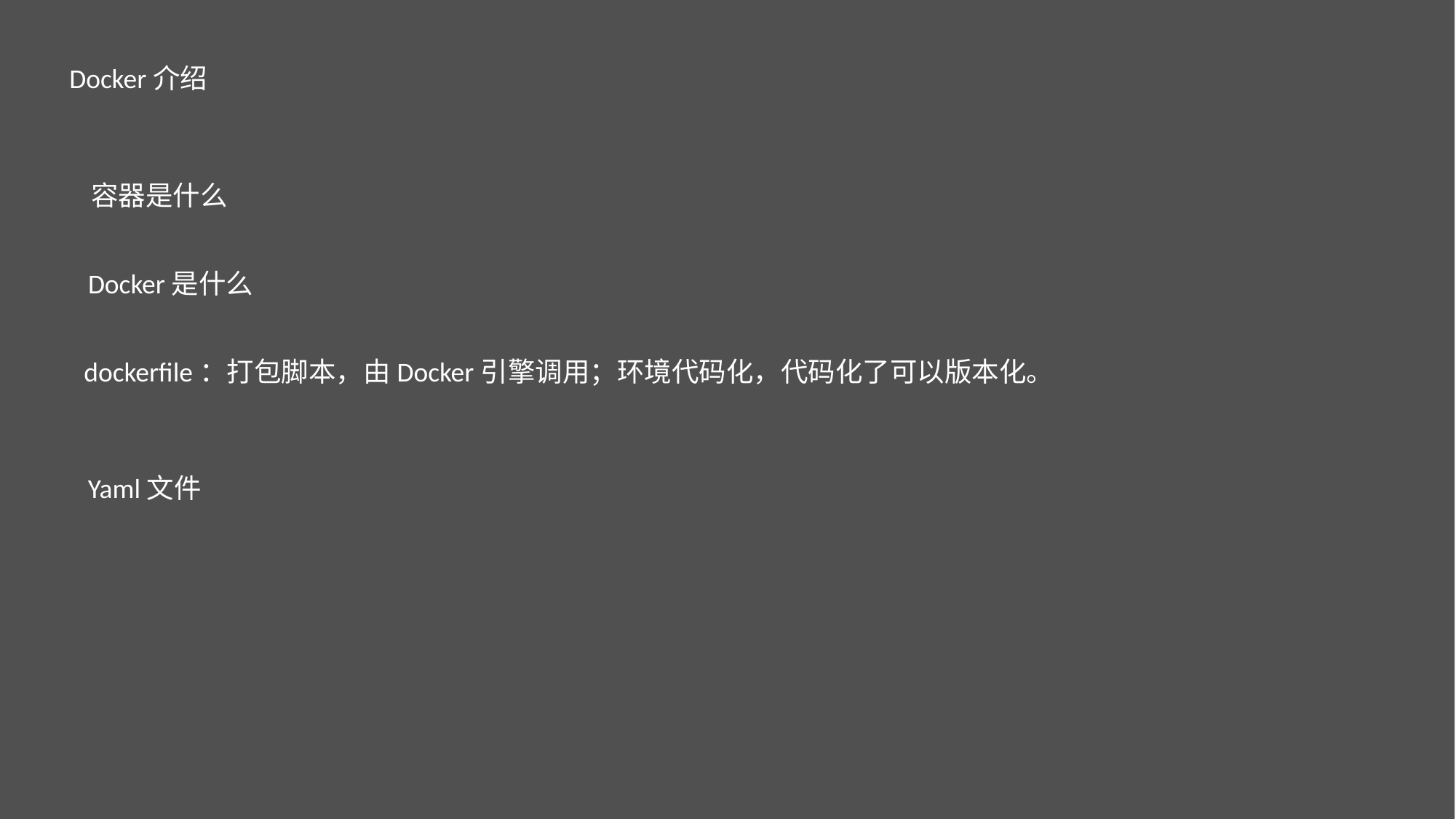

Docker介绍
容器是什么
Docker是什么
dockerfile：打包脚本，由Docker引擎调用；环境代码化，代码化了可以版本化。
Yaml文件